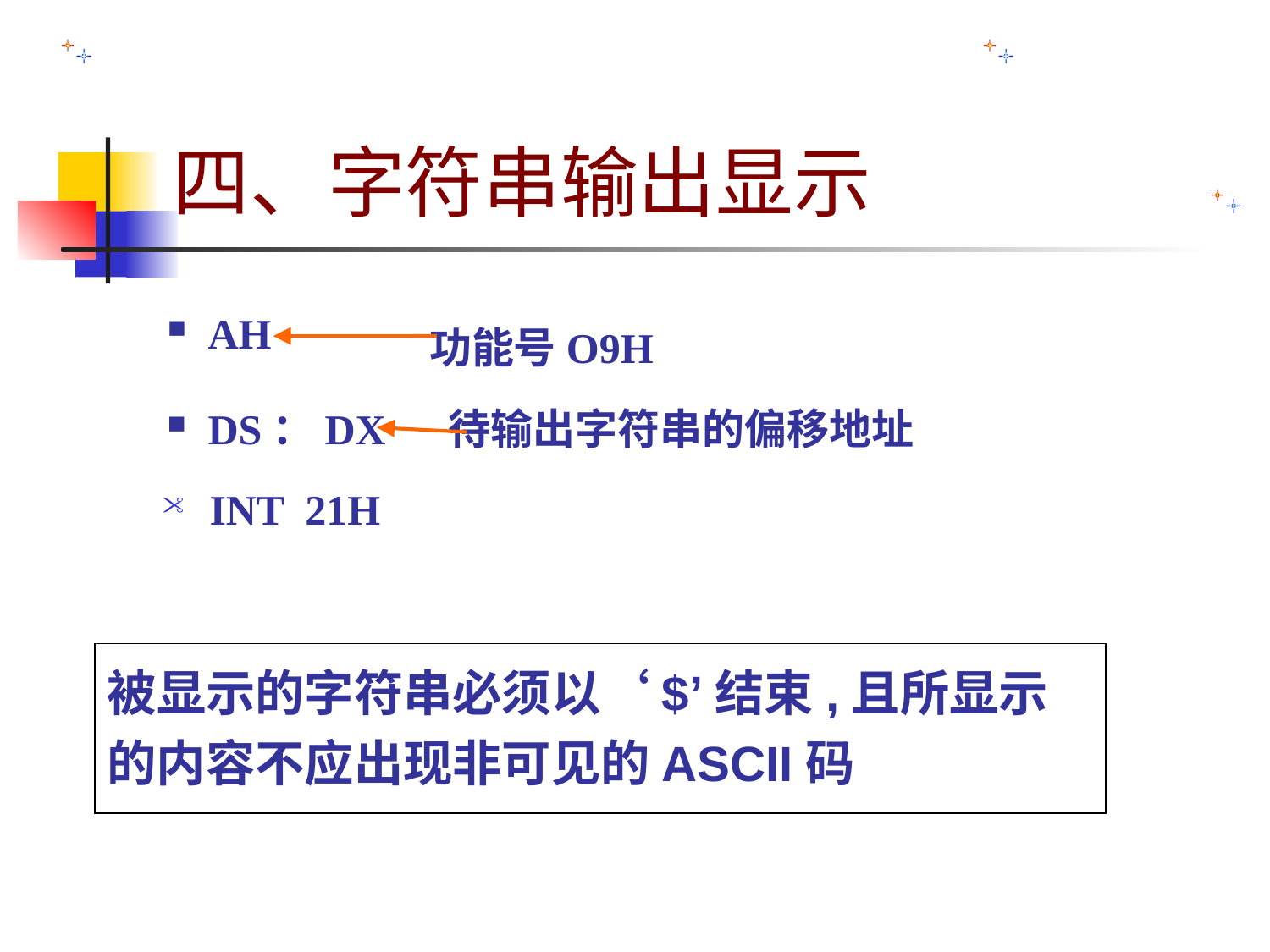

# 四、字符串输出显示
                           功能号O9H
                             待输出字符串的偏移地址
INT  21H

  AH

  DS：DX

被显示的字符串必须以‘$’结束,且所显示的内容不应出现非可见的ASCII码